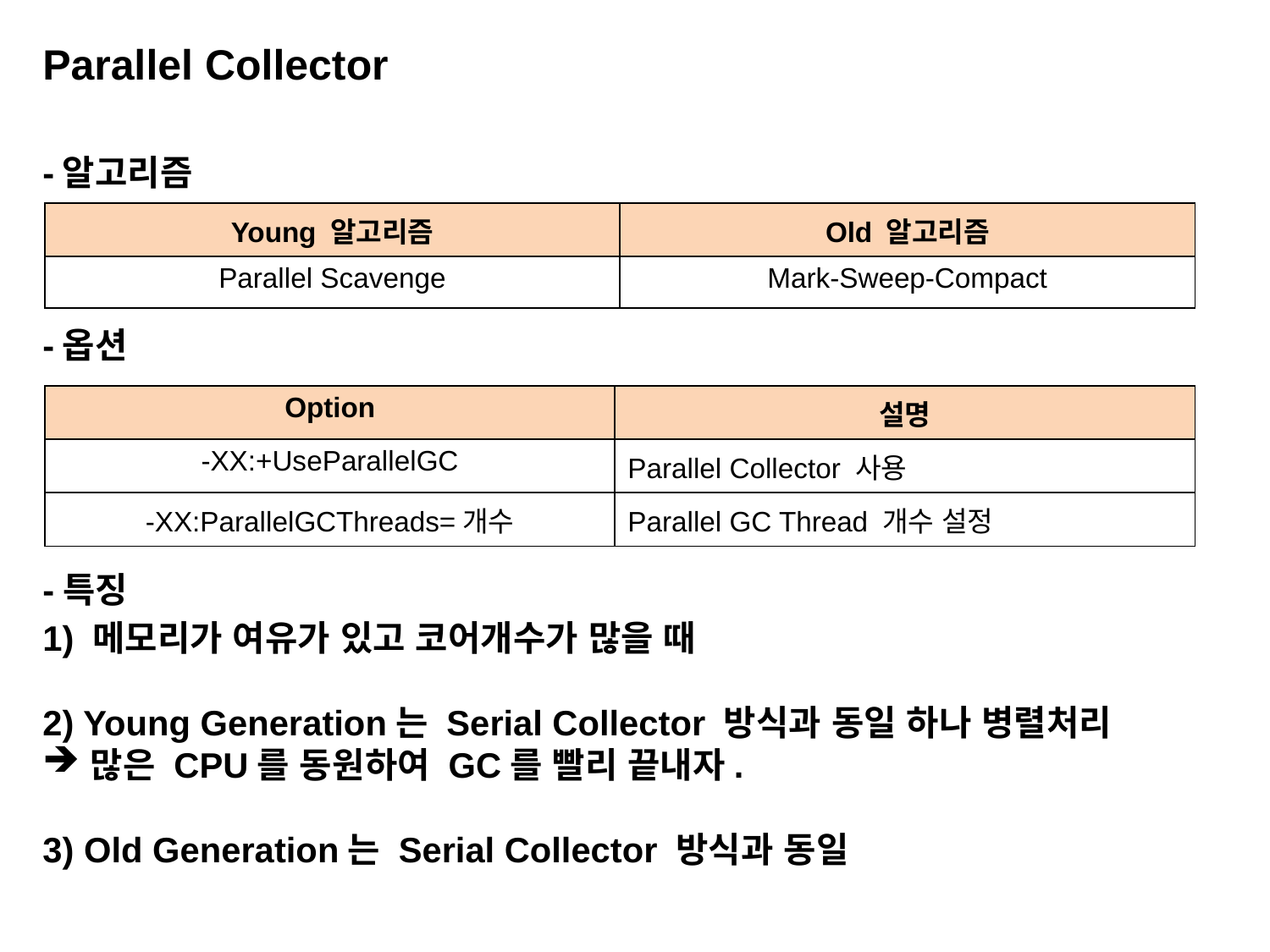

# Parallel Collector
-알고리즘
| Young 알고리즘 | Old 알고리즘 |
| --- | --- |
| Parallel Scavenge | Mark-Sweep-Compact |
-옵션
| Option | 설명 |
| --- | --- |
| -XX:+UseParallelGC | Parallel Collector 사용 |
| -XX:ParallelGCThreads=개수 | Parallel GC Thread 개수 설정 |
1) 메모리가 여유가 있고 코어개수가 많을 때

2) Young Generation는 Serial Collector 방식과 동일 하나 병렬처리
많은 CPU를 동원하여 GC를 빨리 끝내자.

3) Old Generation는 Serial Collector 방식과 동일
-특징